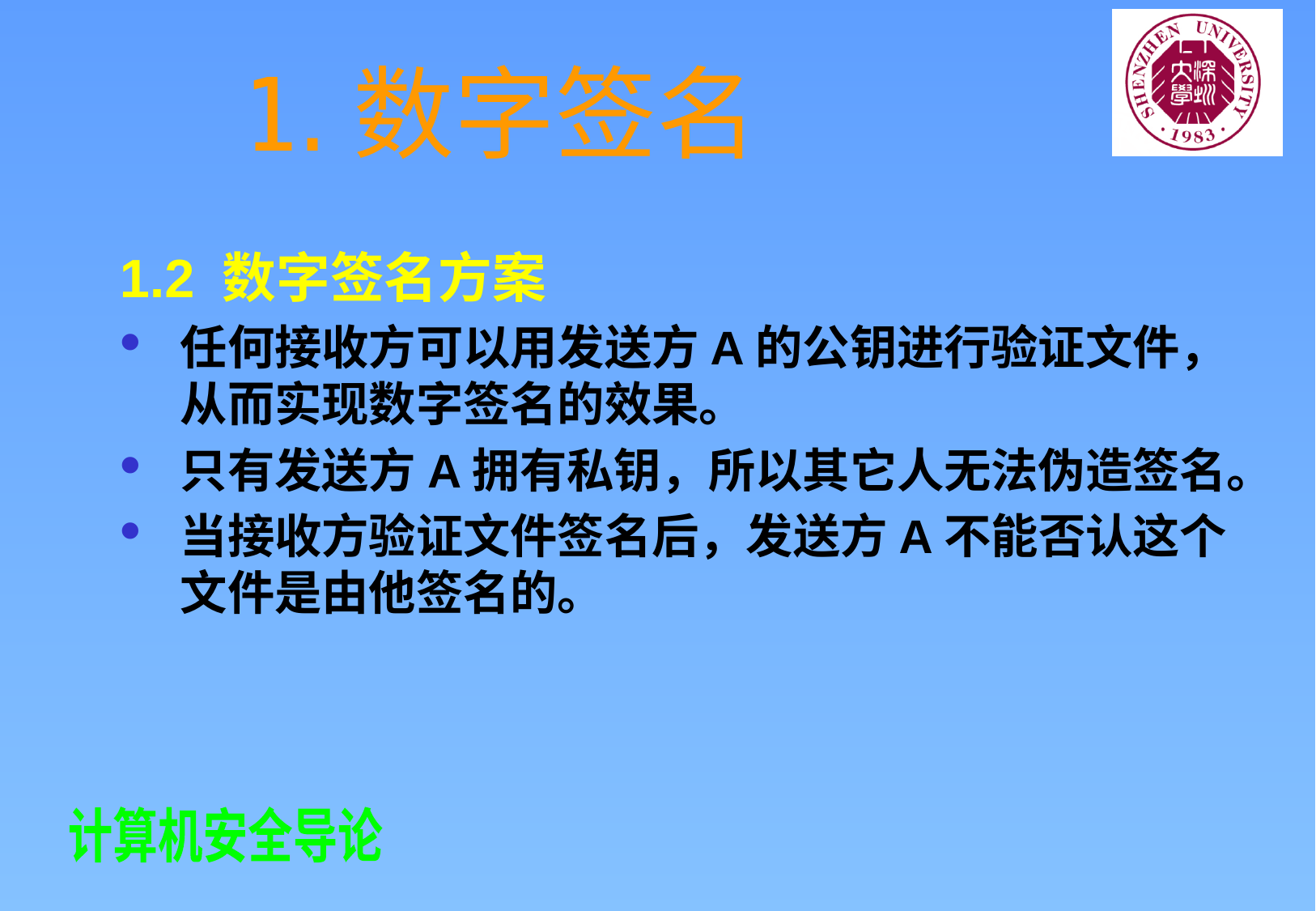

# 1.数字签名
1.2 数字签名方案
任何接收方可以用发送方A的公钥进行验证文件，从而实现数字签名的效果。
只有发送方A拥有私钥，所以其它人无法伪造签名。
当接收方验证文件签名后，发送方A不能否认这个文件是由他签名的。